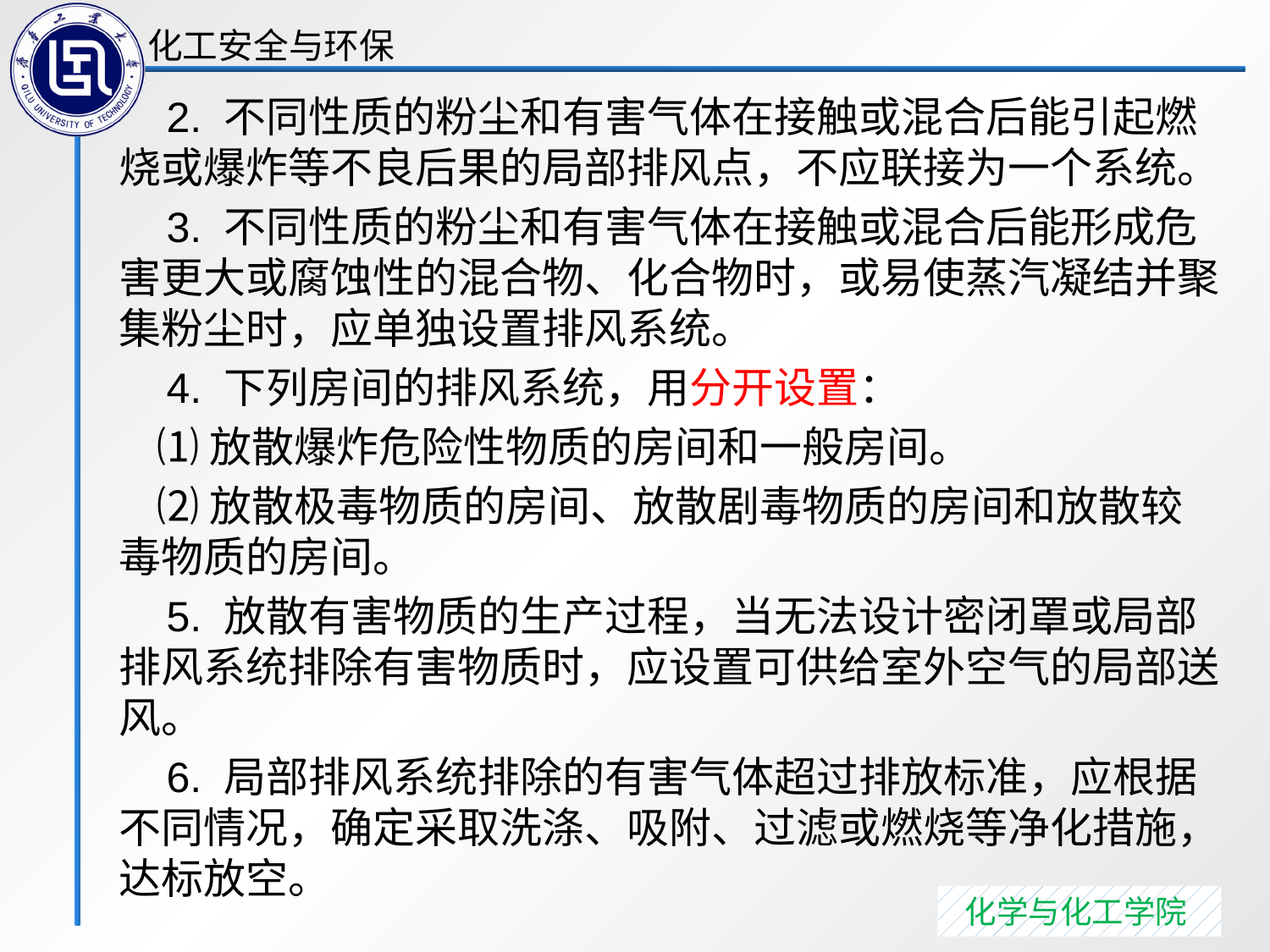

2. 不同性质的粉尘和有害气体在接触或混合后能引起燃烧或爆炸等不良后果的局部排风点，不应联接为一个系统。
    3. 不同性质的粉尘和有害气体在接触或混合后能形成危害更大或腐蚀性的混合物、化合物时，或易使蒸汽凝结并聚集粉尘时，应单独设置排风系统。
    4. 下列房间的排风系统，用分开设置：
    ⑴放散爆炸危险性物质的房间和一般房间。
    ⑵放散极毒物质的房间、放散剧毒物质的房间和放散较毒物质的房间。
    5. 放散有害物质的生产过程，当无法设计密闭罩或局部排风系统排除有害物质时，应设置可供给室外空气的局部送风。
    6. 局部排风系统排除的有害气体超过排放标准，应根据不同情况，确定采取洗涤、吸附、过滤或燃烧等净化措施，达标放空。